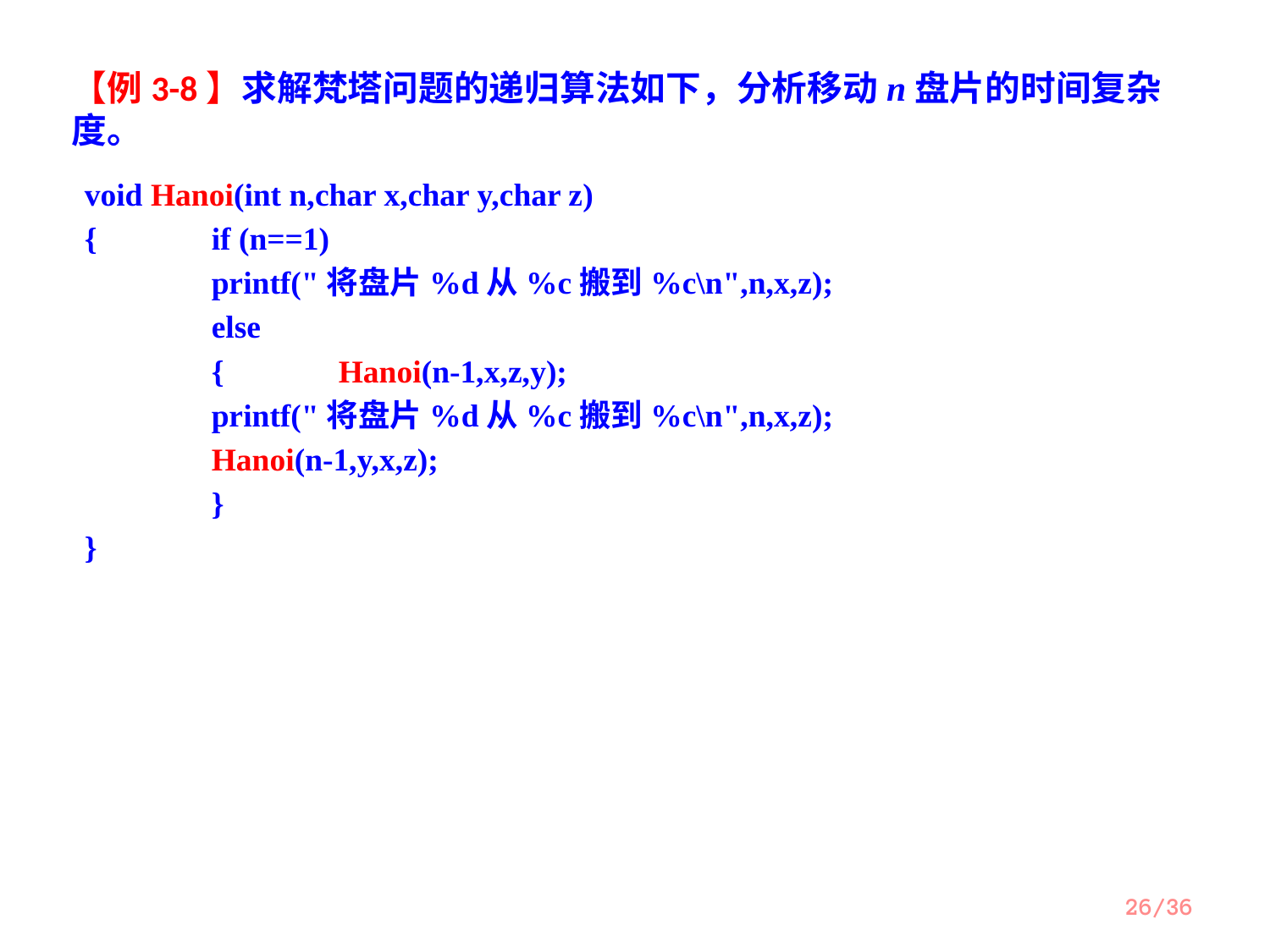

【例3-8】求解梵塔问题的递归算法如下，分析移动n盘片的时间复杂度。
void Hanoi(int n,char x,char y,char z)
{   	if (n==1)
         	printf("将盘片%d从%c搬到%c\n",n,x,z);
    	else
    	{	Hanoi(n-1,x,z,y);
         	printf("将盘片%d从%c搬到%c\n",n,x,z);
         	Hanoi(n-1,y,x,z);
     	}
}
26/36